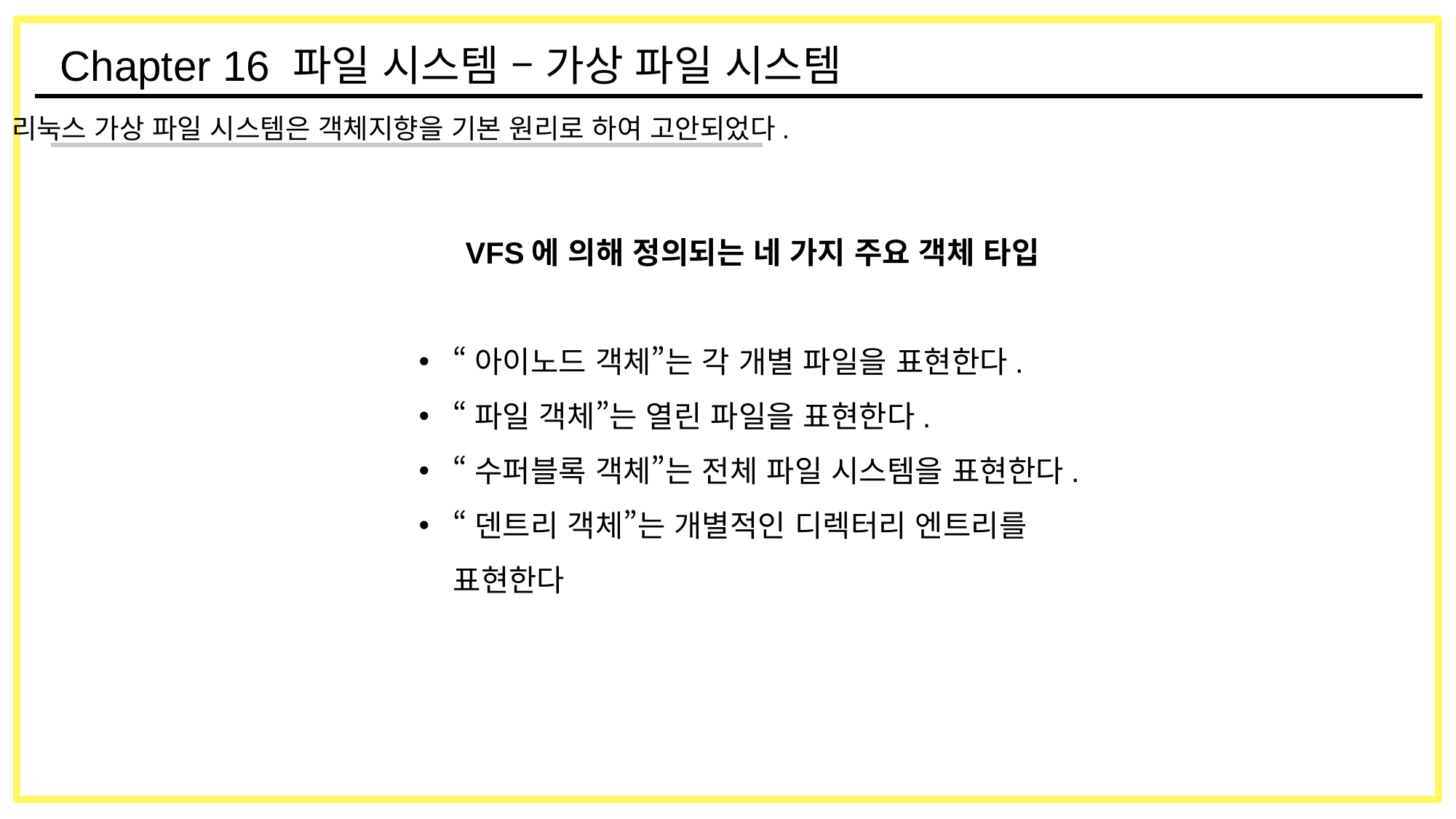

Chapter 16 파일 시스템 – 가상 파일 시스템
리눅스 가상 파일 시스템은 객체지향을 기본 원리로 하여 고안되었다.
VFS에 의해 정의되는 네 가지 주요 객체 타입

“아이노드 객체”는 각 개별 파일을 표현한다.
“파일 객체”는 열린 파일을 표현한다.
“수퍼블록 객체”는 전체 파일 시스템을 표현한다.
“덴트리 객체”는 개별적인 디렉터리 엔트리를 표현한다